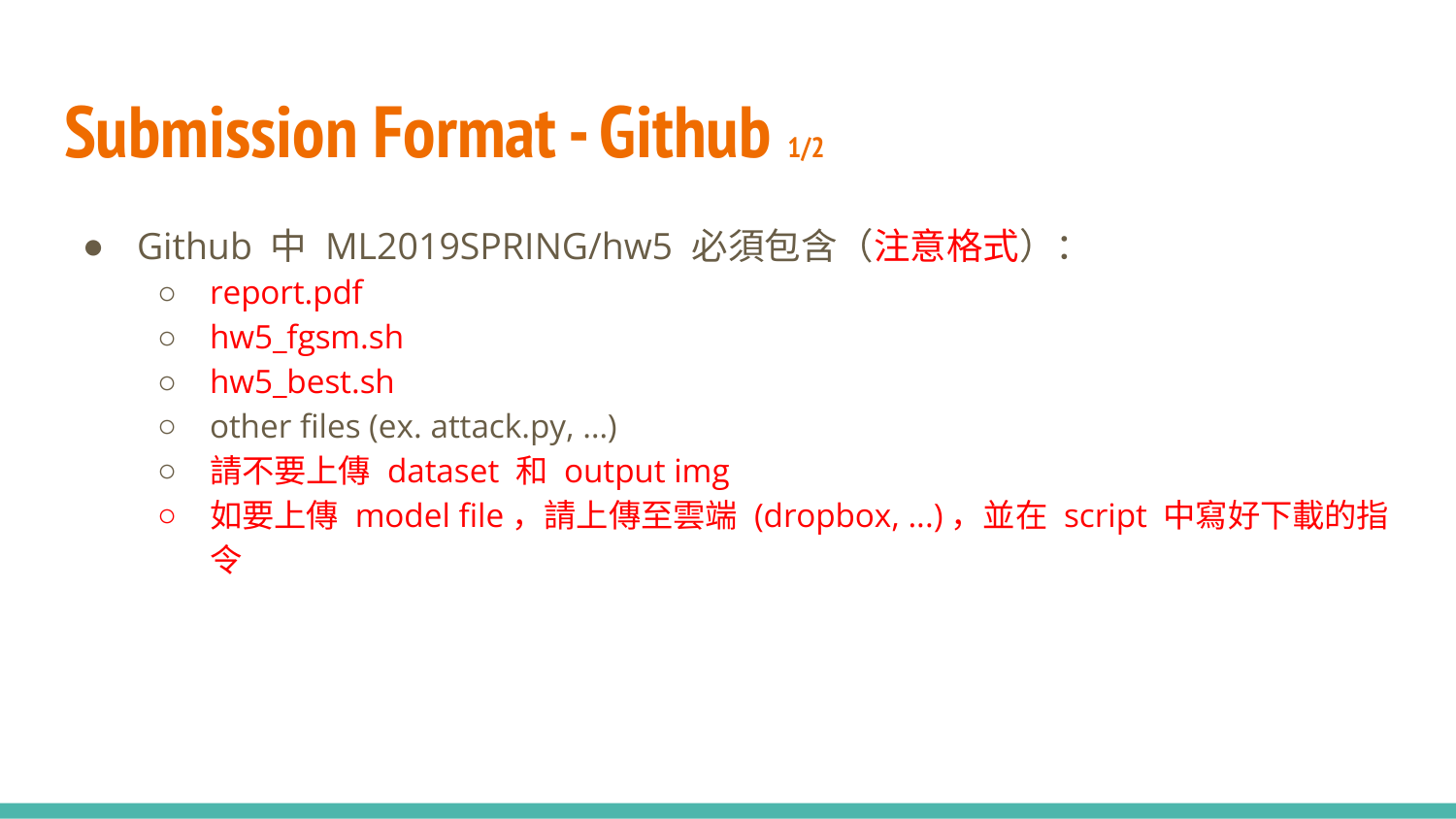

# Submission Format - Github 1/2
Github 中 ML2019SPRING/hw5 必須包含（注意格式）：
report.pdf
hw5_fgsm.sh
hw5_best.sh
other files (ex. attack.py, …)
請不要上傳 dataset 和 output img
如要上傳 model file，請上傳至雲端 (dropbox, ...)，並在 script 中寫好下載的指令